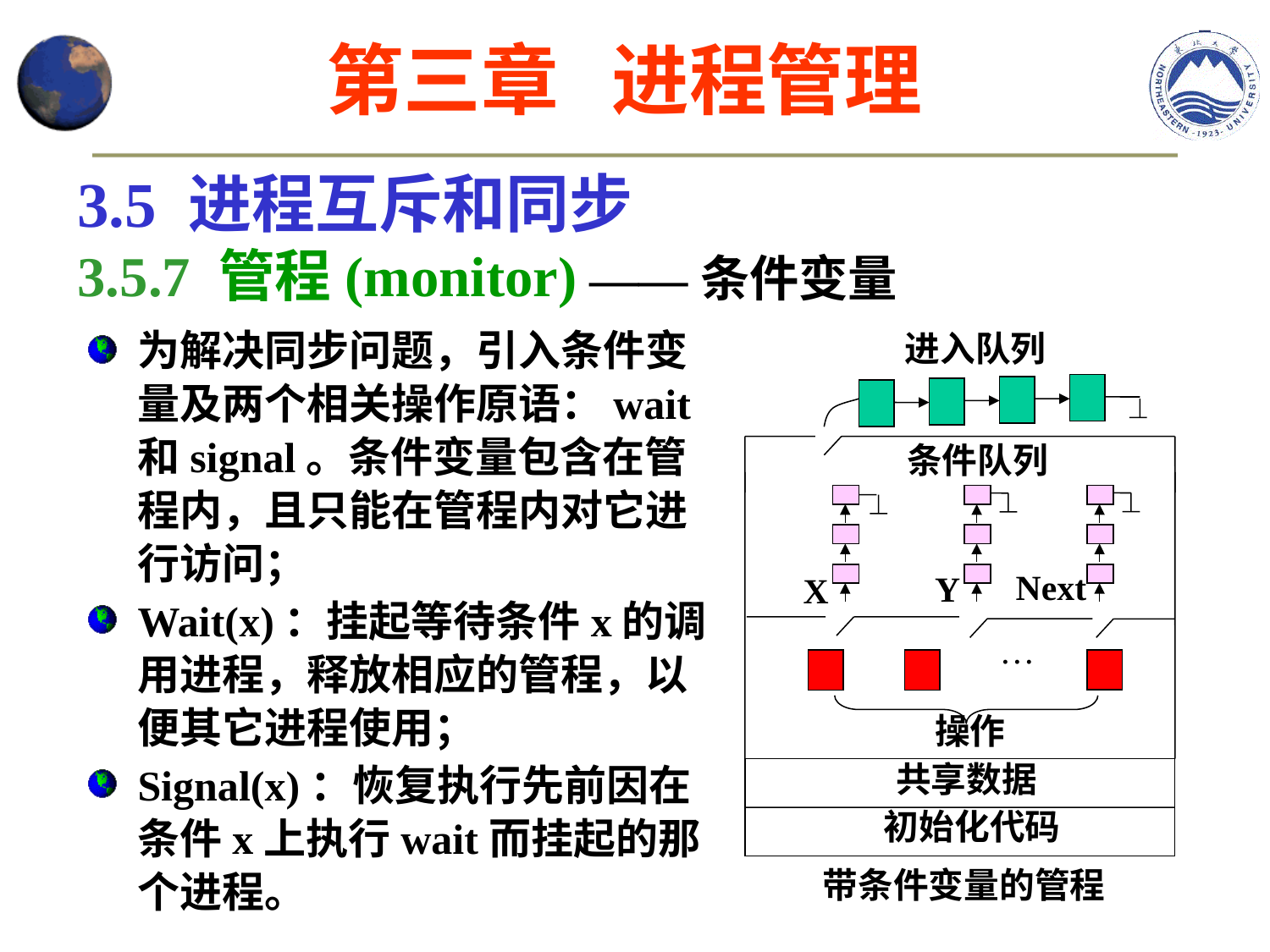

第三章   进程管理
3.5 进程互斥和同步
3.5.7 管程(monitor) ——条件变量
为解决同步问题，引入条件变量及两个相关操作原语：wait和signal。条件变量包含在管程内，且只能在管程内对它进行访问；
Wait(x)：挂起等待条件x的调用进程，释放相应的管程，以便其它进程使用；
Signal(x)：恢复执行先前因在条件x上执行wait而挂起的那个进程。
进入队列

条件队列

Next
Y
X

…

操作
共享数据

初始化代码

带条件变量的管程